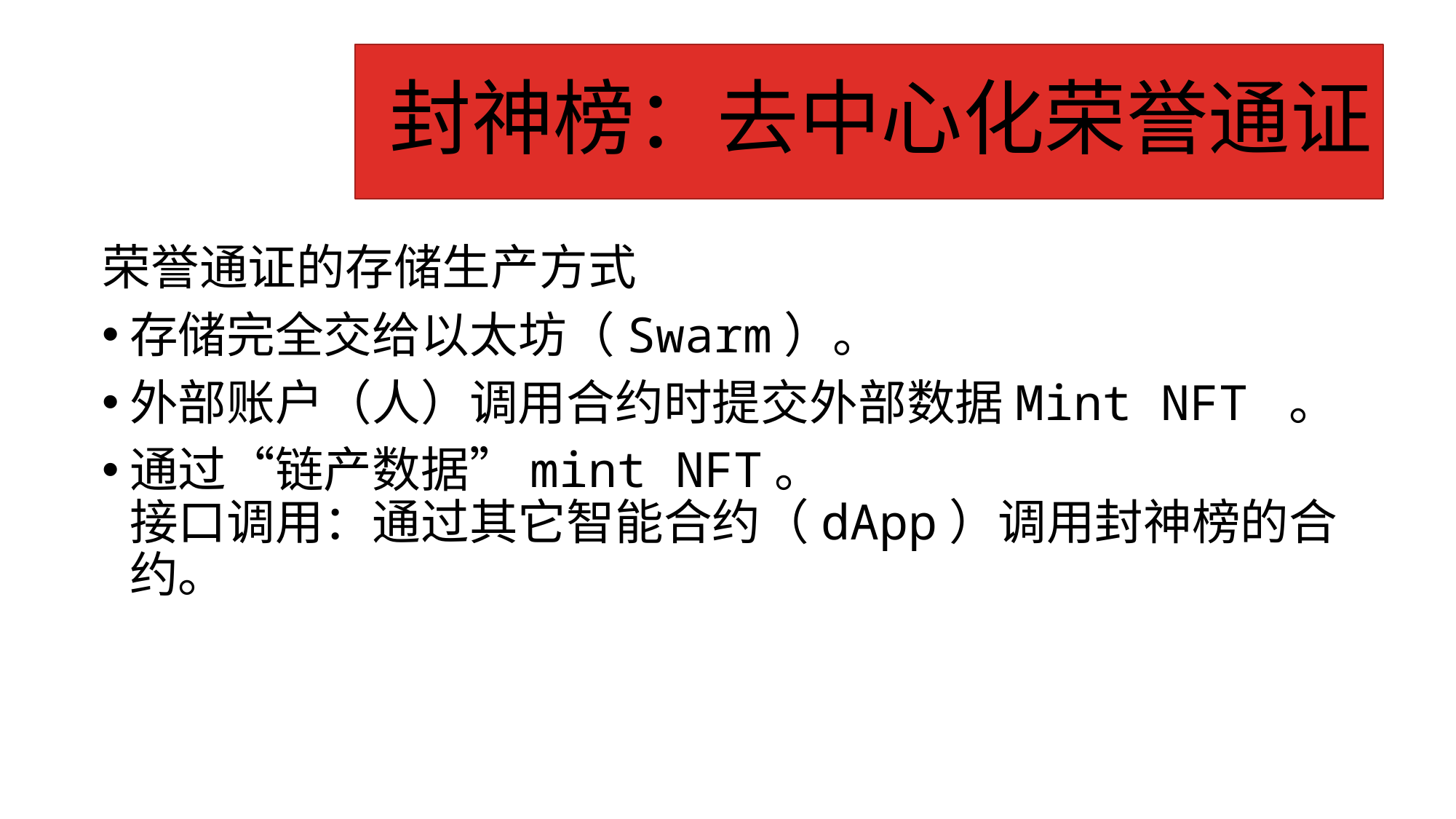

# 封神榜：去中心化荣誉通证
荣誉通证的存储生产方式
存储完全交给以太坊（Swarm）。
外部账户（人）调用合约时提交外部数据Mint NFT 。
通过“链产数据”mint NFT。
接口调用：通过其它智能合约（dApp）调用封神榜的合约。